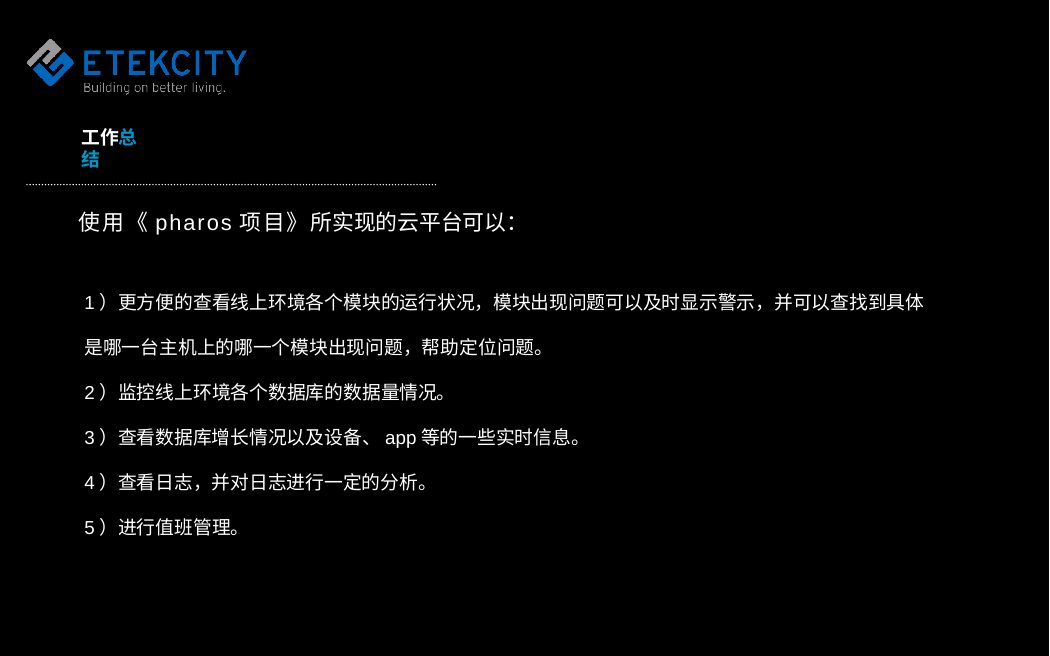

工作总结

使用《pharos项目》所实现的云平台可以：
1）更方便的查看线上环境各个模块的运行状况，模块出现问题可以及时显示警示，并可以查找到具体是哪一台主机上的哪一个模块出现问题，帮助定位问题。
2）监控线上环境各个数据库的数据量情况。
3）查看数据库增长情况以及设备、app等的一些实时信息。
4）查看日志，并对日志进行一定的分析。
5）进行值班管理。